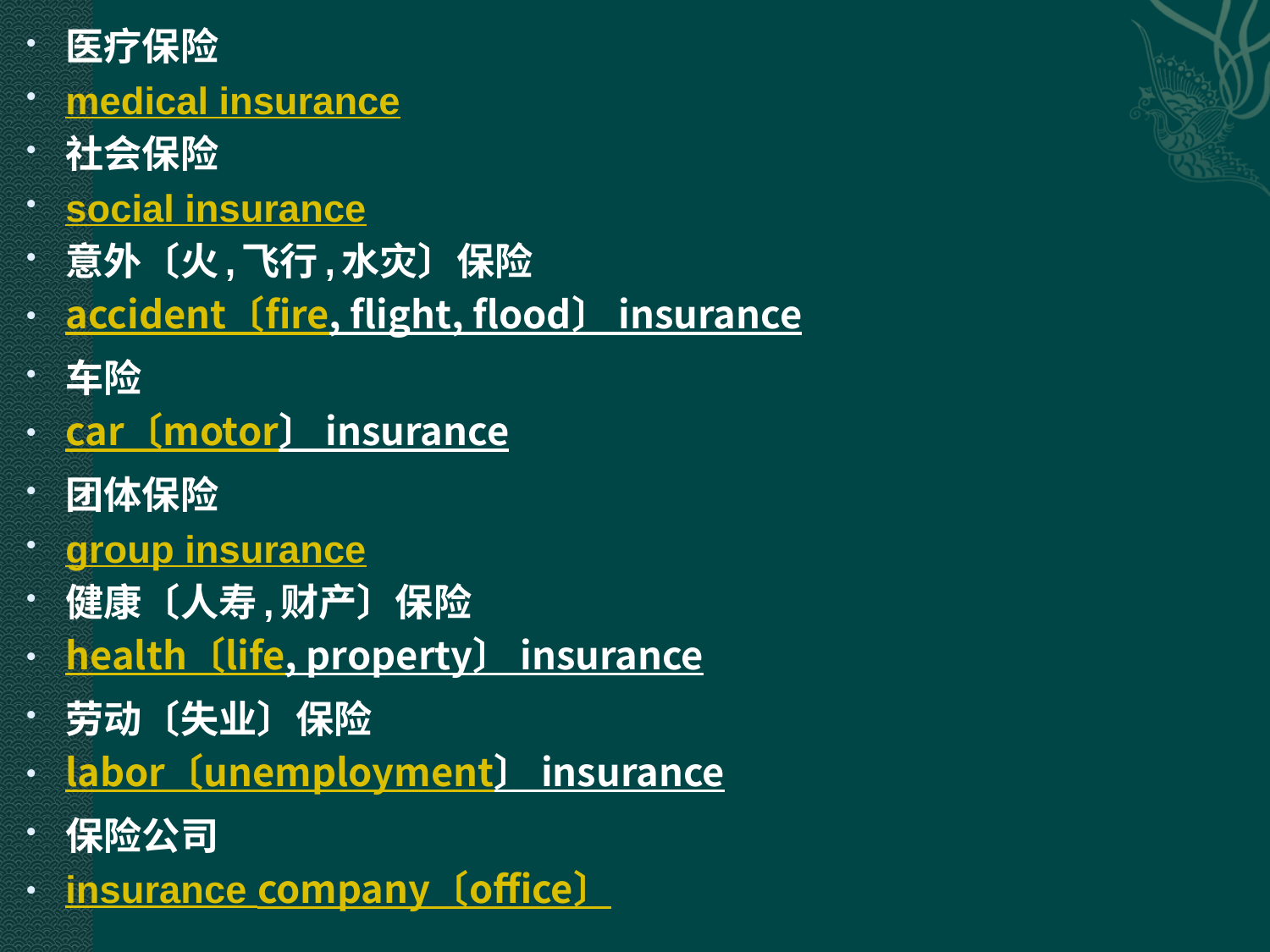

医疗保险
medical insurance
社会保险
social insurance
意外〔火,飞行,水灾〕保险
accident〔fire, flight, flood〕 insurance
车险
car〔motor〕 insurance
团体保险
group insurance
健康〔人寿,财产〕保险
health〔life, property〕 insurance
劳动〔失业〕保险
labor〔unemployment〕 insurance
保险公司
insurance company〔office〕